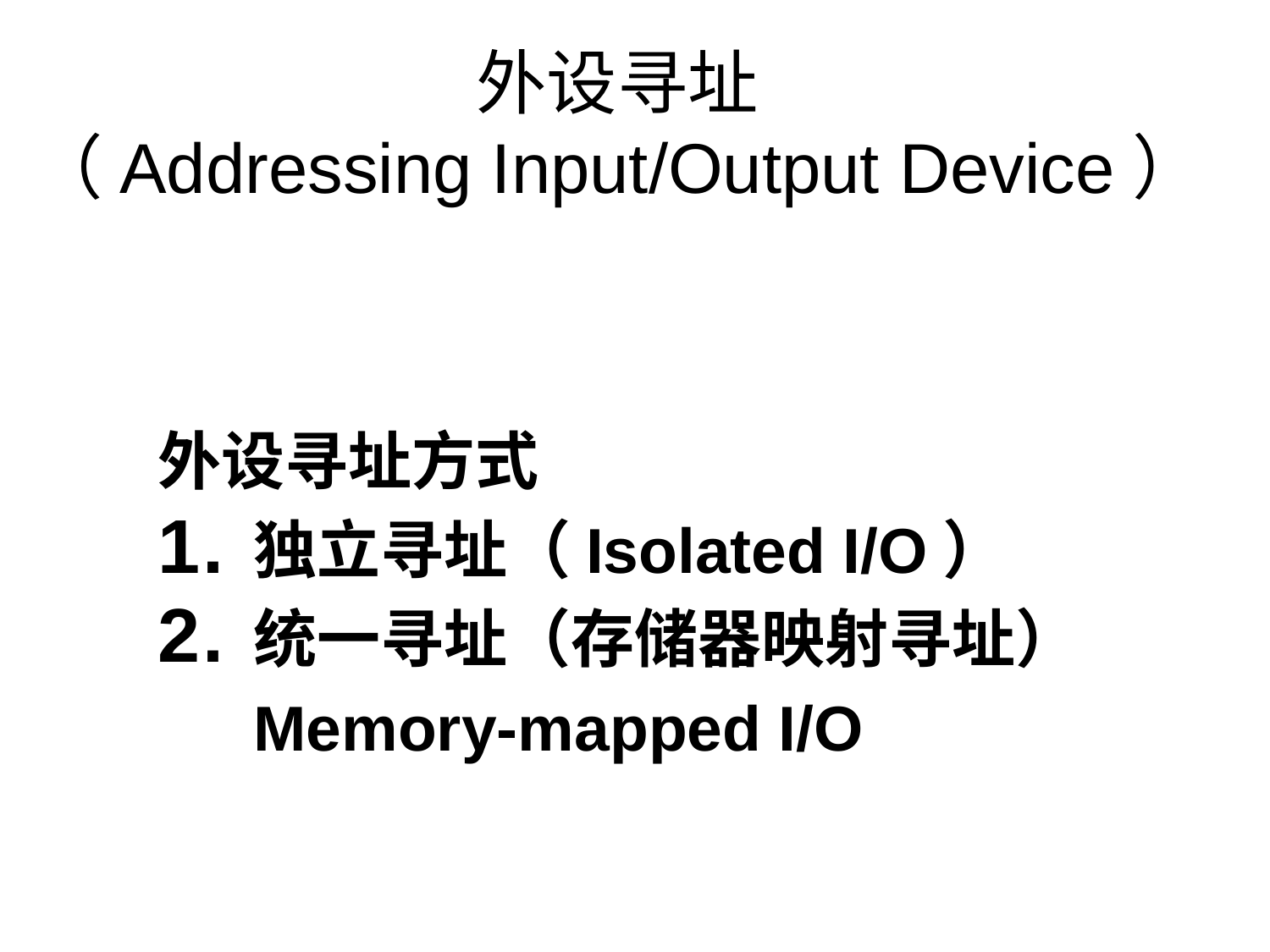

# 外设寻址 （Addressing Input/Output Device）

外设寻址方式
独立寻址（Isolated I/O）
统一寻址（存储器映射寻址）
	Memory-mapped I/O